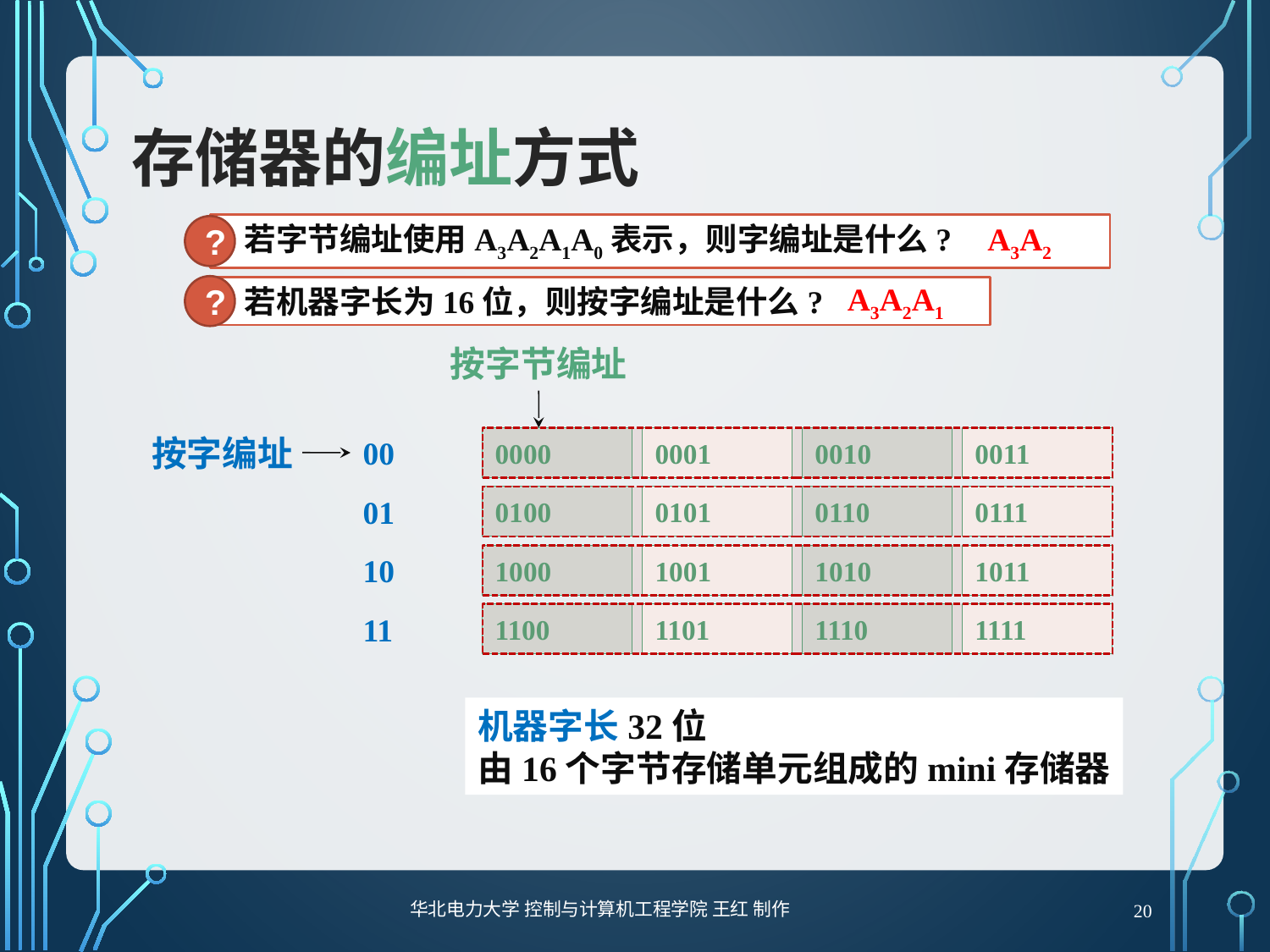

# 存储器的编址方式
?
  若字节编址使用A3A2A1A0表示，则字编址是什么?
A3A2
?
  若机器字长为16位，则按字编址是什么?
A3A2A1
按字节编址

00
0000
0001
0010
0011
按字编址

01
0100
0101
0110
0111

10
1000
1001
1010
1011

11
1100
1101
1110
1111
机器字长32位
由16个字节存储单元组成的mini存储器
20
华北电力大学 控制与计算机工程学院 王红 制作